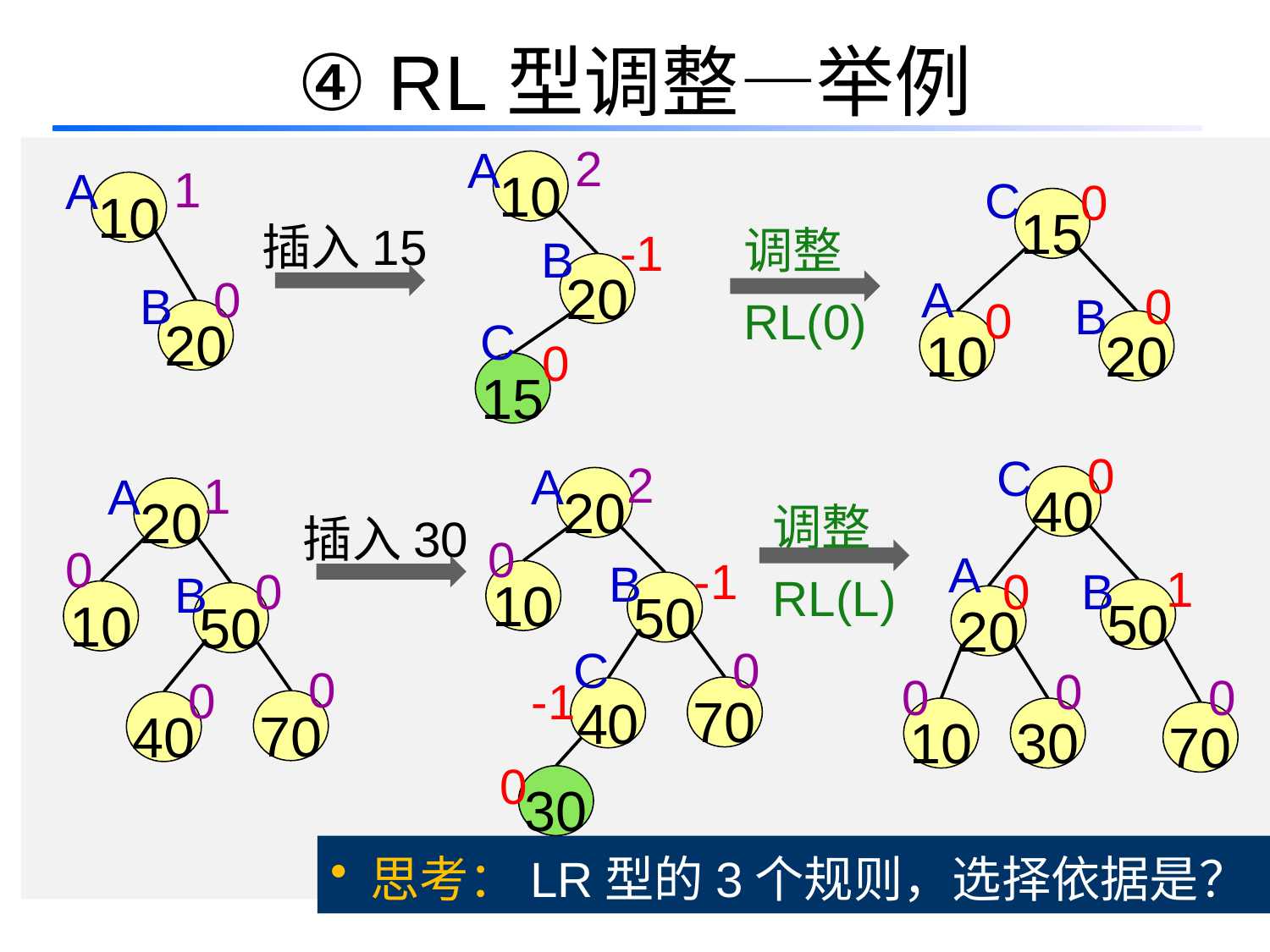

# ④ RL型调整—举例
2
A

1
A
C
0
10
10
15
插入15
-1
调整
RL(0)
B
0
A
20
B
0

B
0

C
20
10
20
0
15
0
C
2
A
1
A
40
20
20
调整
RL(L)
插入30
0
0
A
-1
B
1
0

0
B
B

10
50
50
10
50
20
C
0
0
0
0
0
0
-1
70
40
70
40
10
30
70
0
30
 思考：LR型的3个规则，选择依据是？